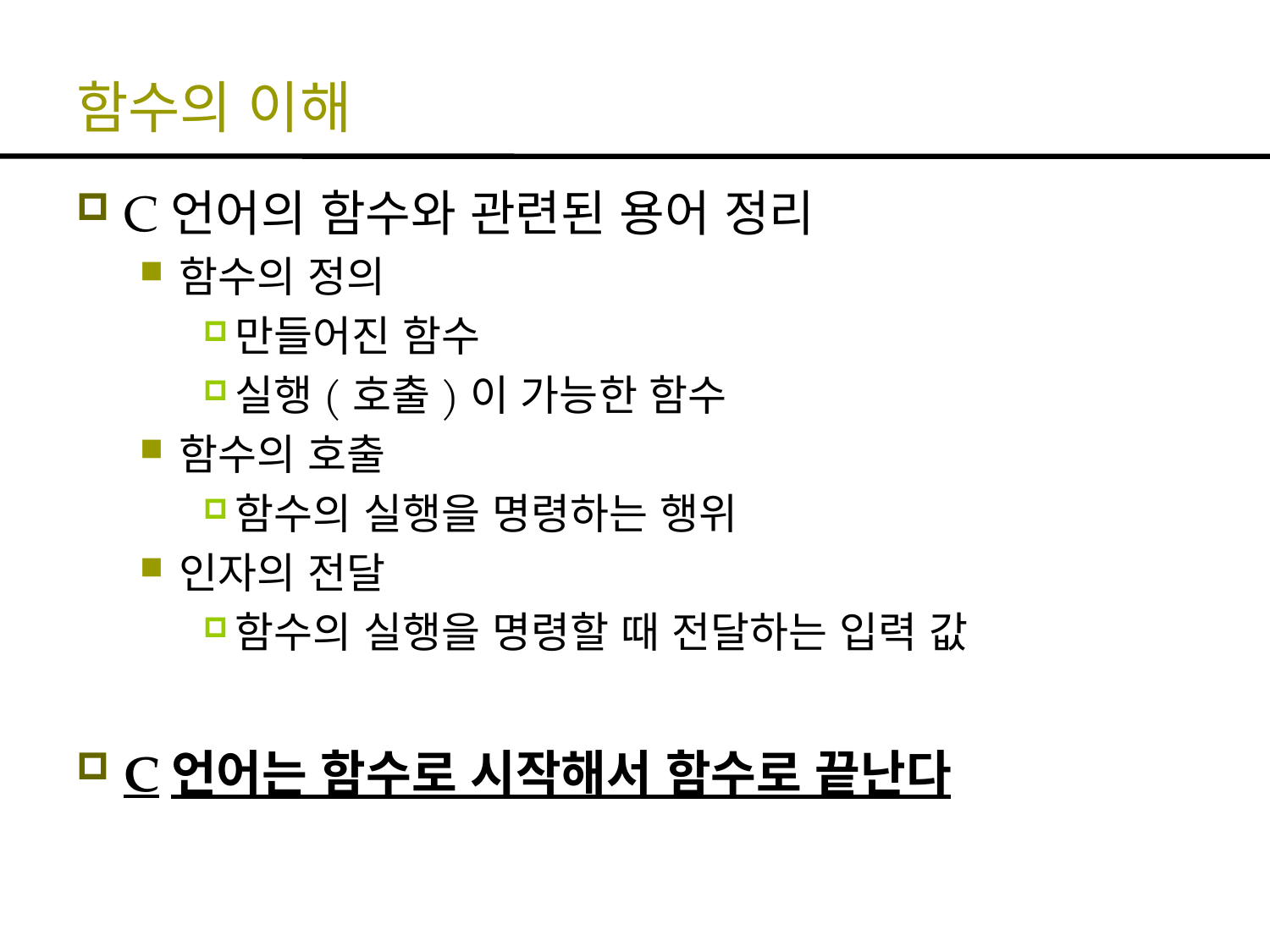

# 함수의 이해
C언어의 함수와 관련된 용어 정리
함수의 정의
만들어진 함수
실행(호출)이 가능한 함수
함수의 호출
함수의 실행을 명령하는 행위
인자의 전달
함수의 실행을 명령할 때 전달하는 입력 값

C언어는 함수로 시작해서 함수로 끝난다